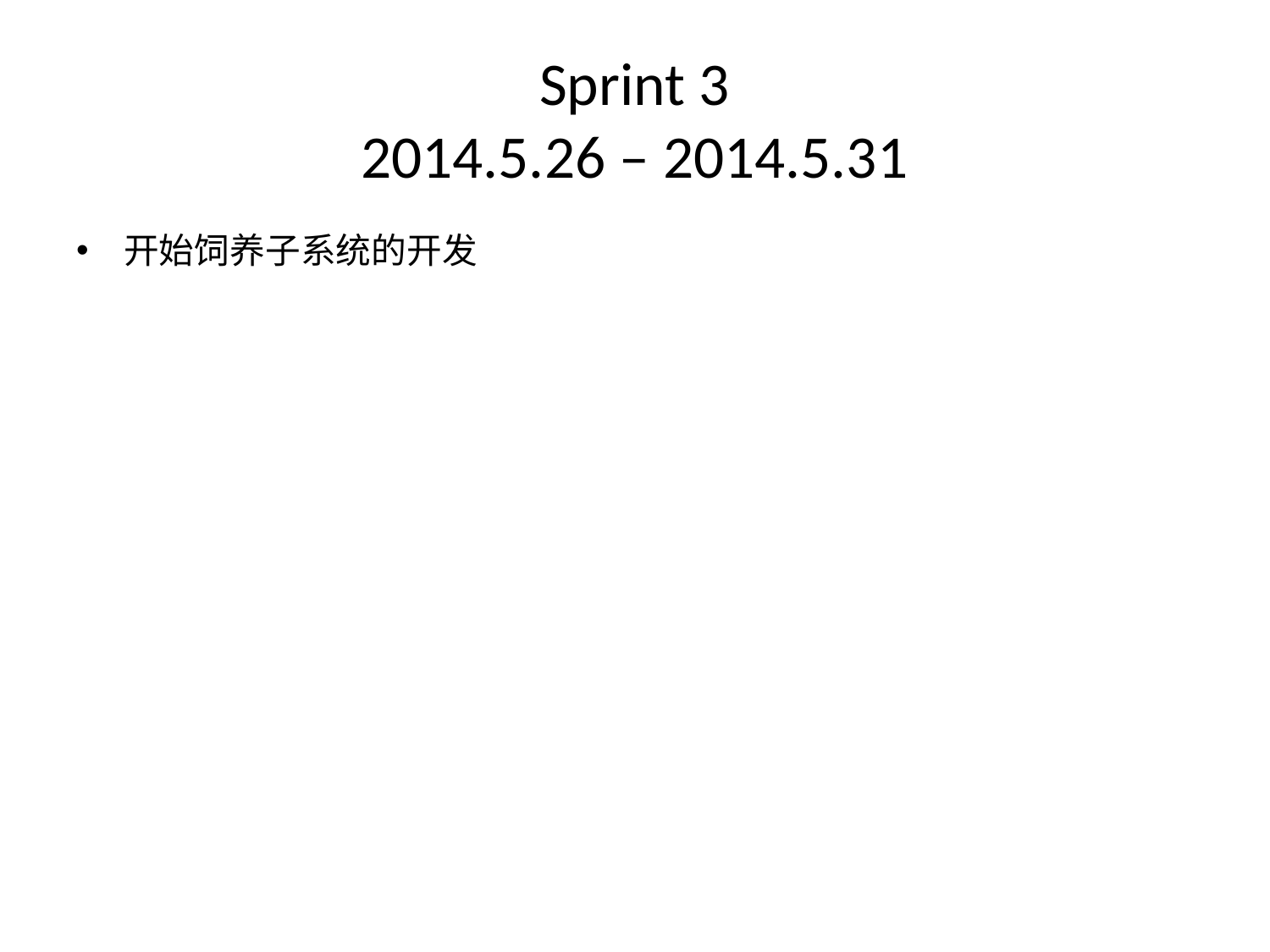

# Sprint 3 2014.5.26 – 2014.5.31
开始饲养子系统的开发